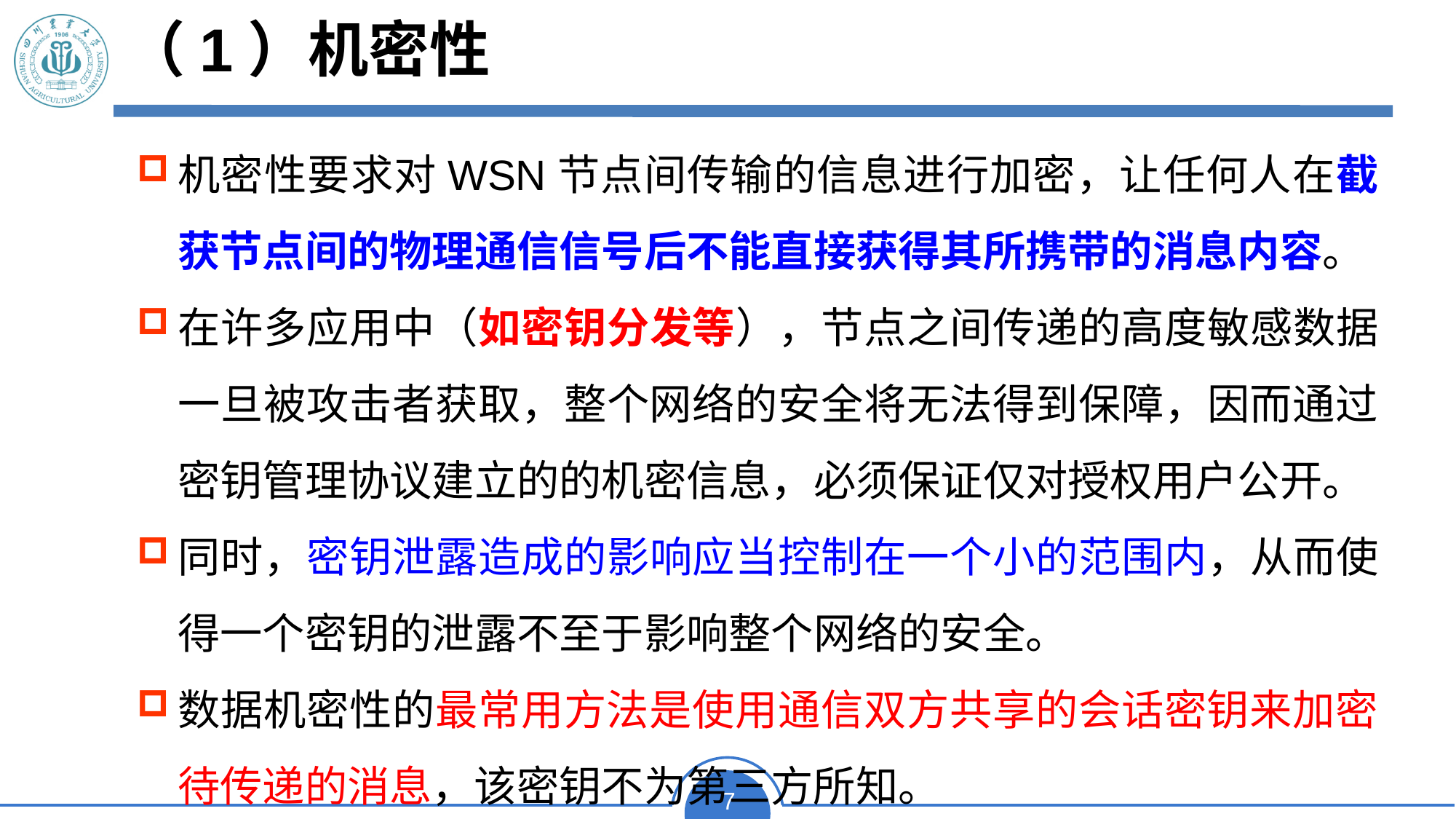

# （1）机密性
机密性要求对WSN节点间传输的信息进行加密，让任何人在截获节点间的物理通信信号后不能直接获得其所携带的消息内容。
在许多应用中（如密钥分发等），节点之间传递的高度敏感数据一旦被攻击者获取，整个网络的安全将无法得到保障，因而通过密钥管理协议建立的的机密信息，必须保证仅对授权用户公开。
同时，密钥泄露造成的影响应当控制在一个小的范围内，从而使得一个密钥的泄露不至于影响整个网络的安全。
数据机密性的最常用方法是使用通信双方共享的会话密钥来加密待传递的消息，该密钥不为第三方所知。